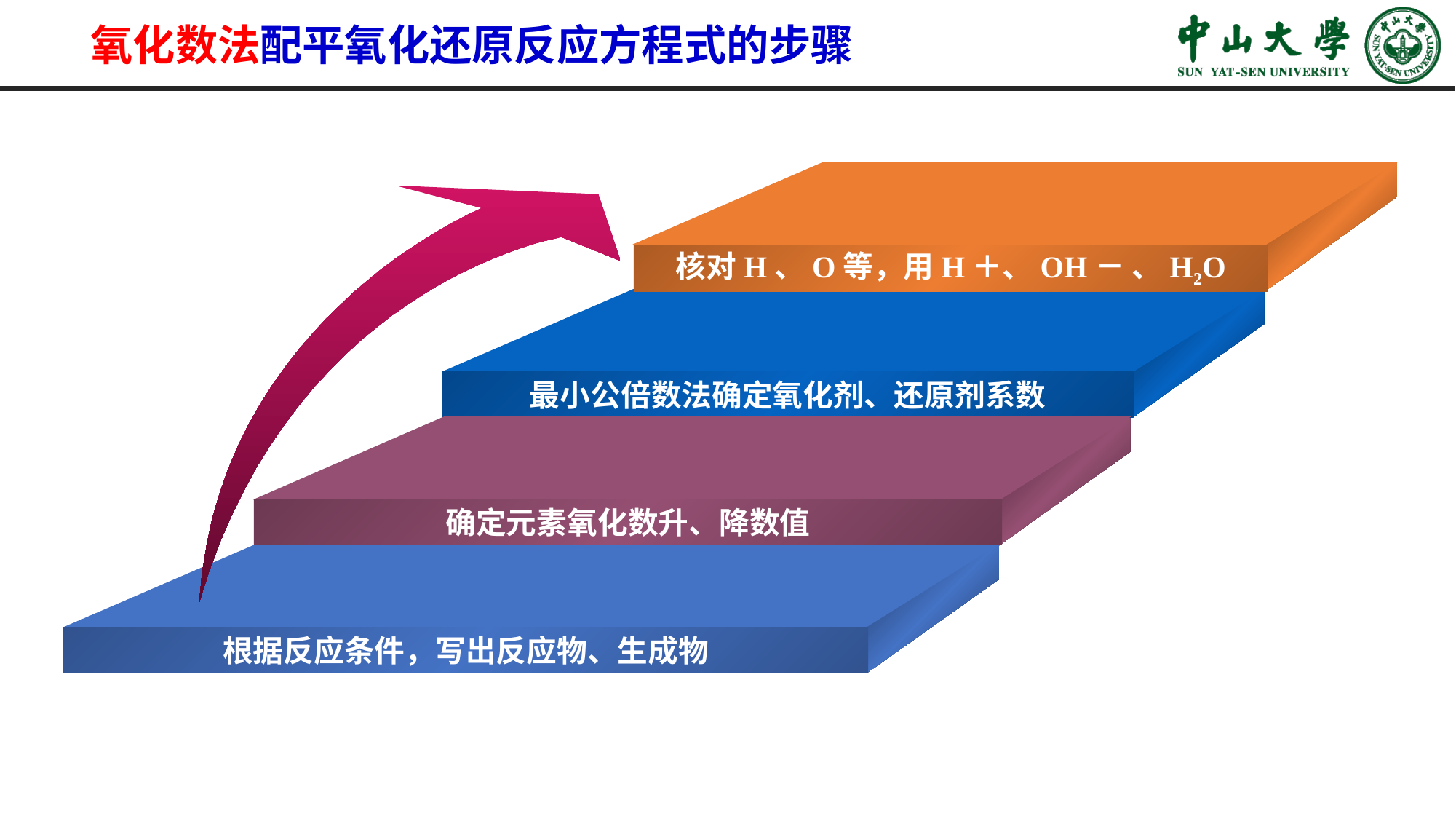

# 氧化数法配平氧化还原反应方程式的步骤

核对H、O等，用H＋、OH－ 、H2O

最小公倍数法确定氧化剂、还原剂系数

确定元素氧化数升、降数值

根据反应条件，写出反应物、生成物